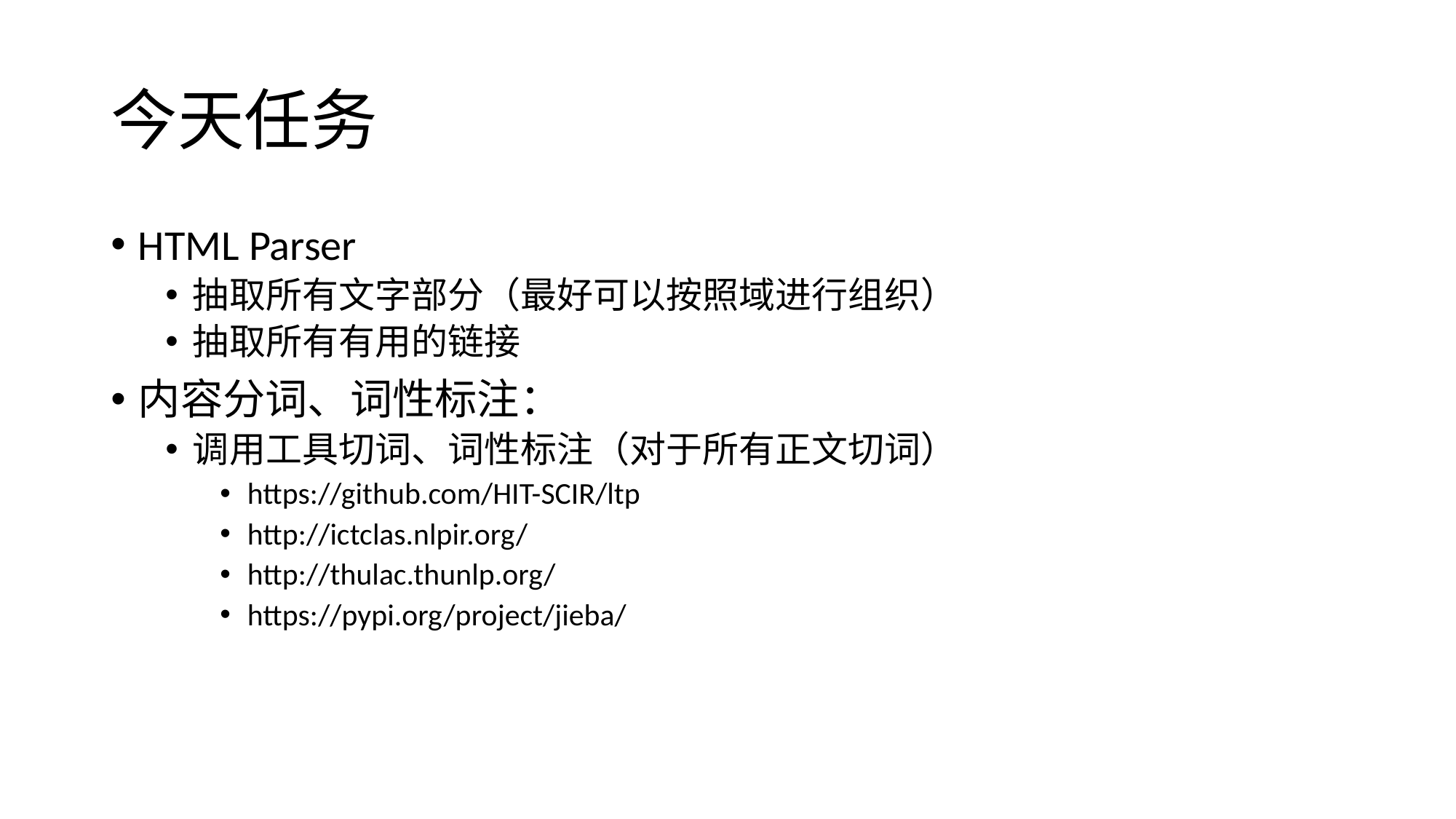

# 今天任务
HTML Parser
抽取所有文字部分（最好可以按照域进行组织）
抽取所有有用的链接
内容分词、词性标注：
调用工具切词、词性标注（对于所有正文切词）
https://github.com/HIT-SCIR/ltp
http://ictclas.nlpir.org/
http://thulac.thunlp.org/
https://pypi.org/project/jieba/